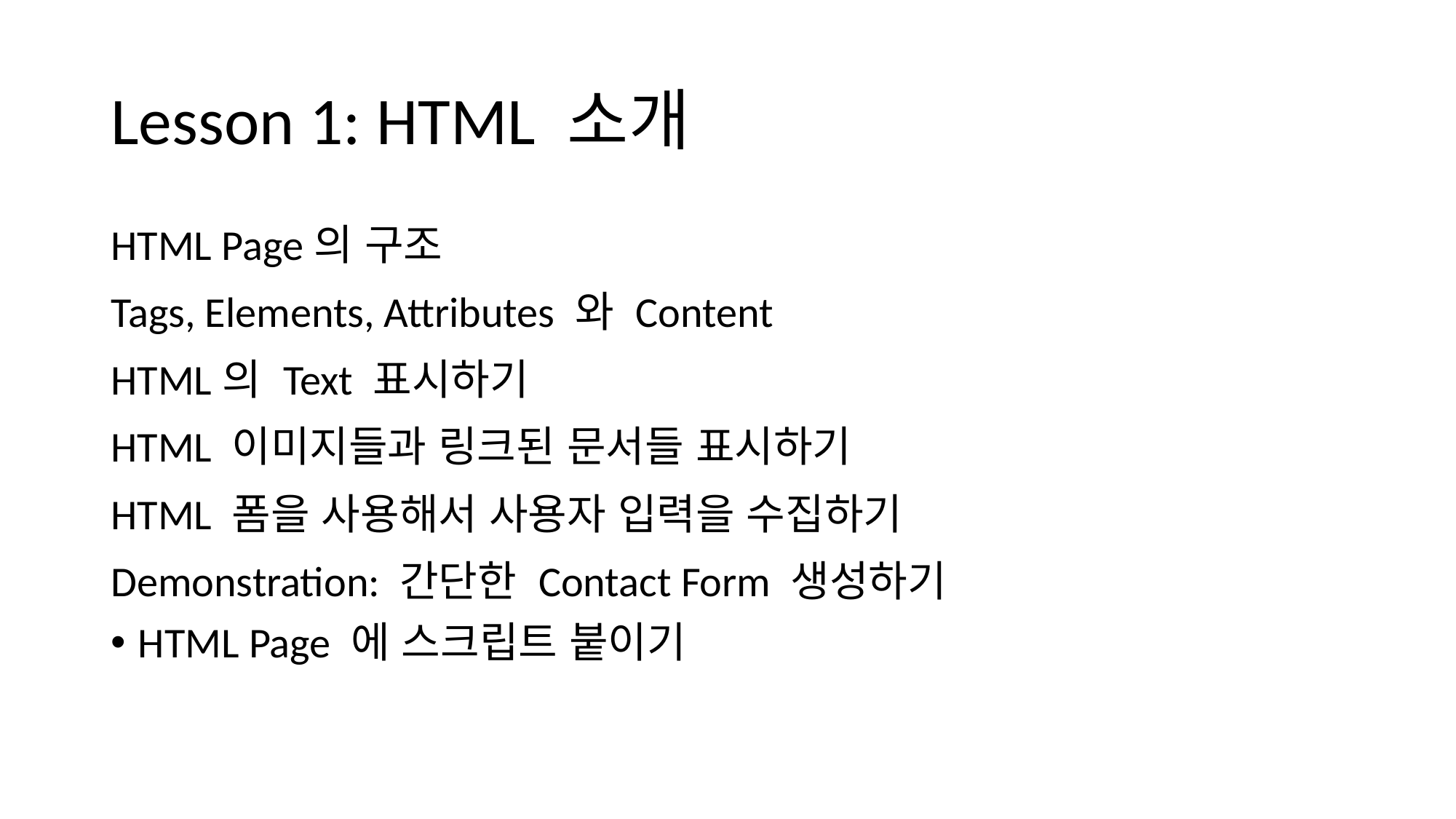

# Lesson 1: HTML 소개
HTML Page의 구조
Tags, Elements, Attributes 와 Content
HTML의 Text 표시하기
HTML 이미지들과 링크된 문서들 표시하기
HTML 폼을 사용해서 사용자 입력을 수집하기
Demonstration: 간단한 Contact Form 생성하기
HTML Page 에 스크립트 붙이기